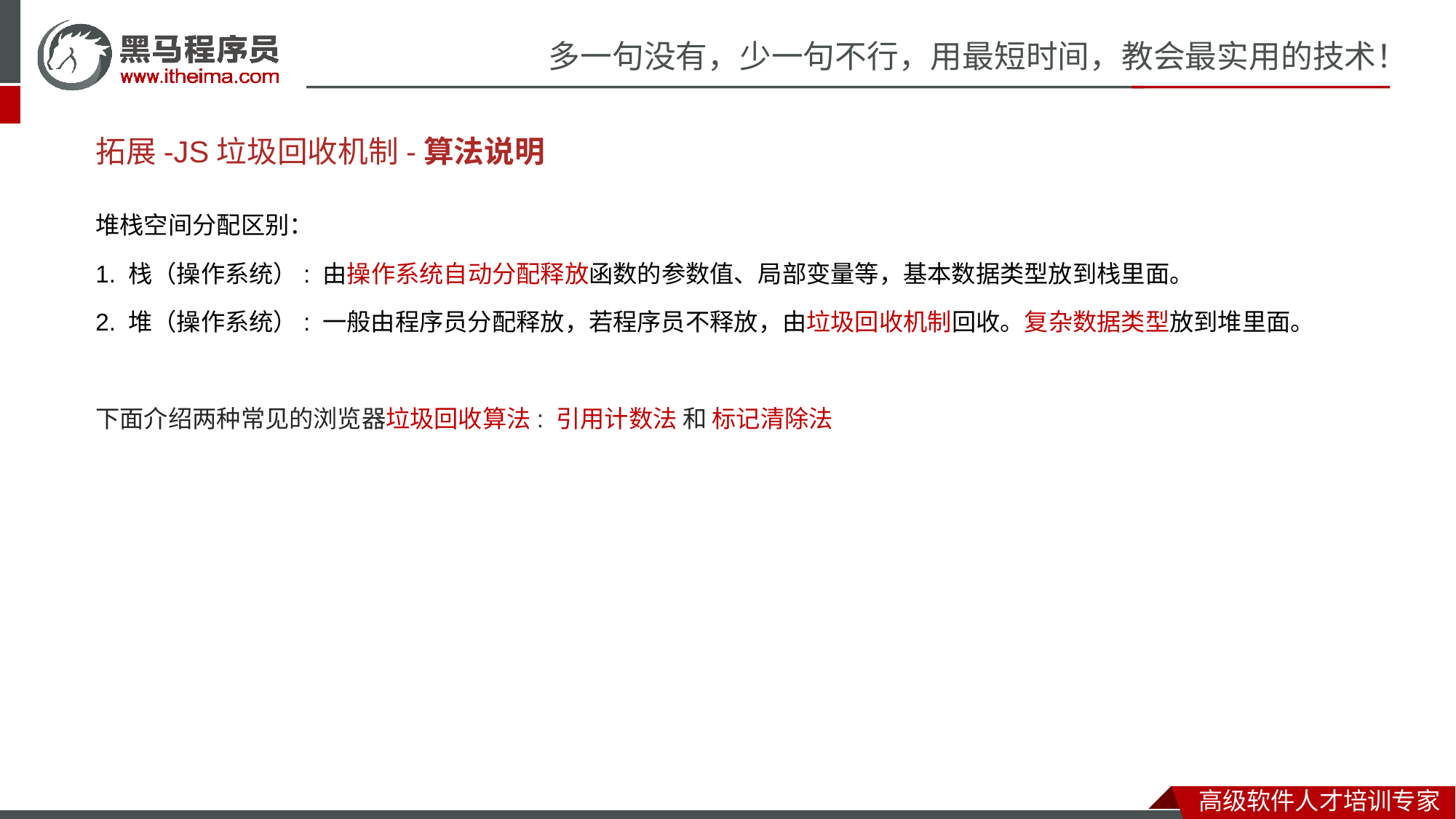

# 拓展-JS垃圾回收机制-算法说明
堆栈空间分配区别：
1. 栈（操作系统）: 由操作系统自动分配释放函数的参数值、局部变量等，基本数据类型放到栈里面。
2. 堆（操作系统）: 一般由程序员分配释放，若程序员不释放，由垃圾回收机制回收。复杂数据类型放到堆里面。

下面介绍两种常见的浏览器垃圾回收算法: 引用计数法 和 标记清除法